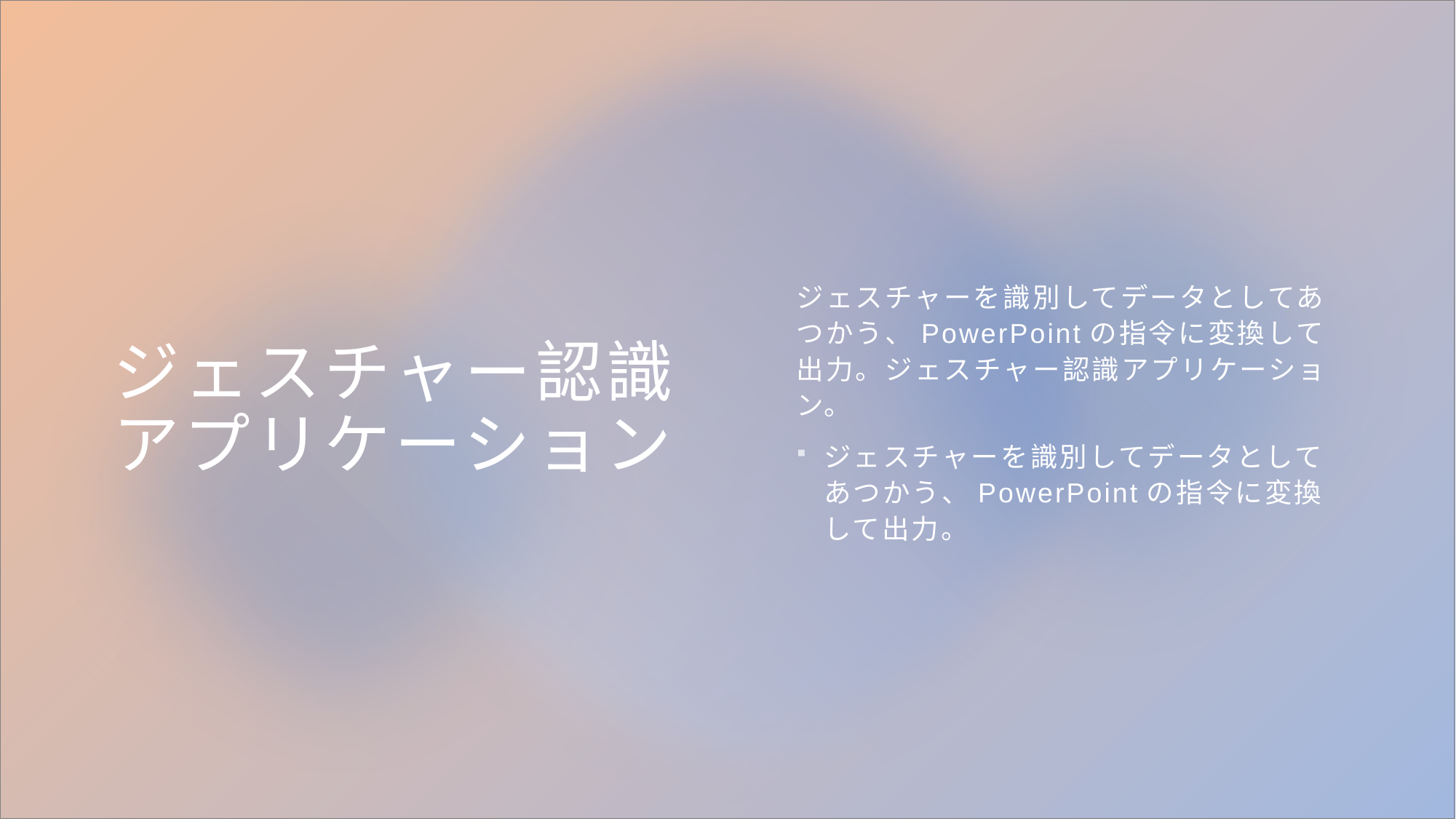

# ジェスチャー認識アプリケーション
ジェスチャーを識別してデータとしてあつかう、PowerPointの指令に変換して出力。ジェスチャー認識アプリケーション。
ジェスチャーを識別してデータとしてあつかう、PowerPointの指令に変換して出力。